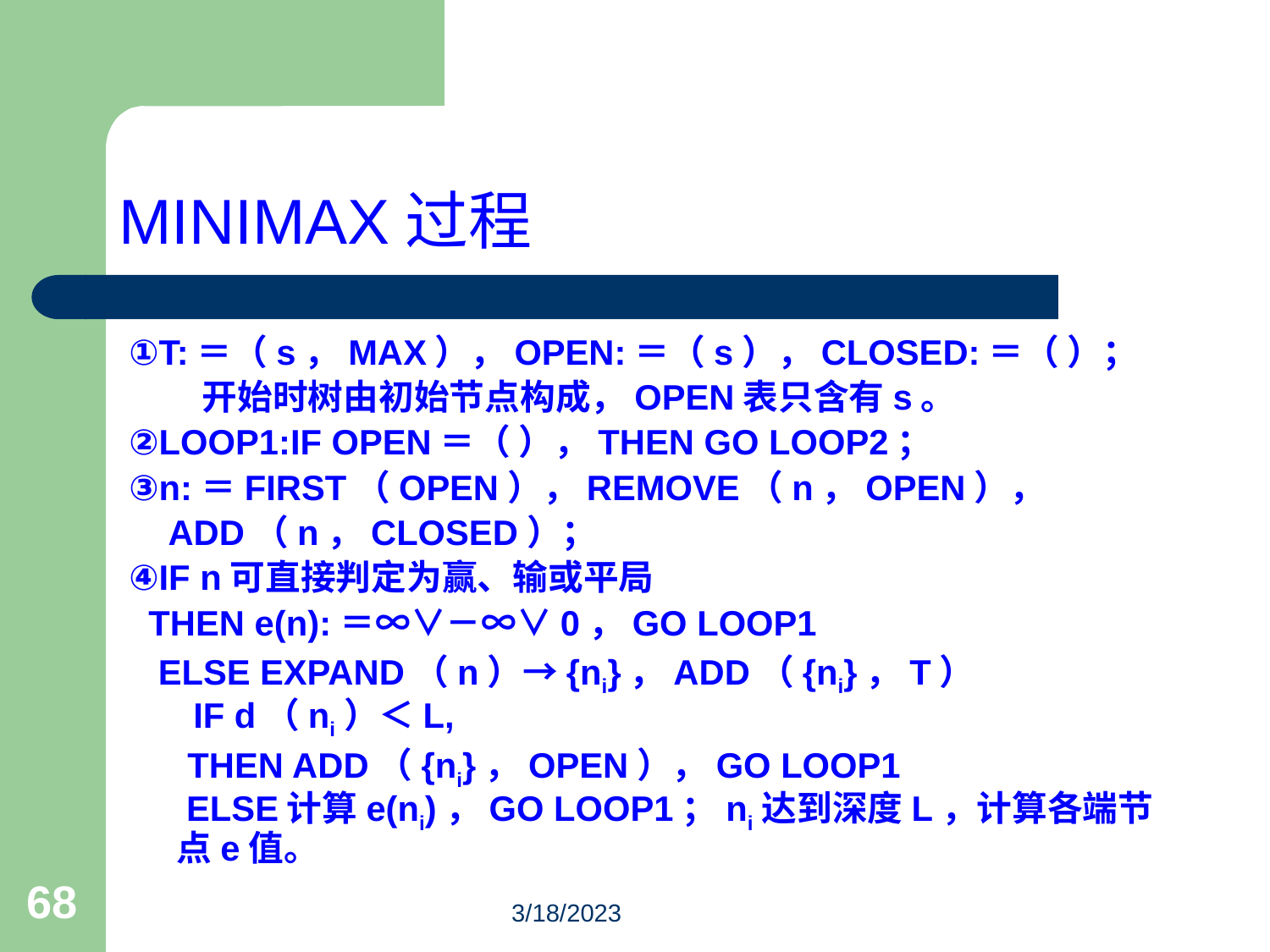

# MINIMAX过程
①T:＝（s，MAX），OPEN:＝（s），CLOSED:＝（ ）；
        开始时树由初始节点构成，OPEN表只含有s。
②LOOP1:IF OPEN＝（ ），THEN GO LOOP2；
③n:＝FIRST（OPEN），REMOVE（n，OPEN），
    ADD（n，CLOSED）；
④IF n可直接判定为赢、输或平局
  THEN e(n):＝∞∨－∞∨0，GO LOOP1
   ELSE EXPAND（n）→{ni}，ADD（{ni}，T）
 IF d（ni）＜L,
      THEN ADD（{ni}，OPEN），GO LOOP1
 ELSE计算e(ni)，GO LOOP1；ni达到深度L，计算各端节点e值。
68
3/18/2023